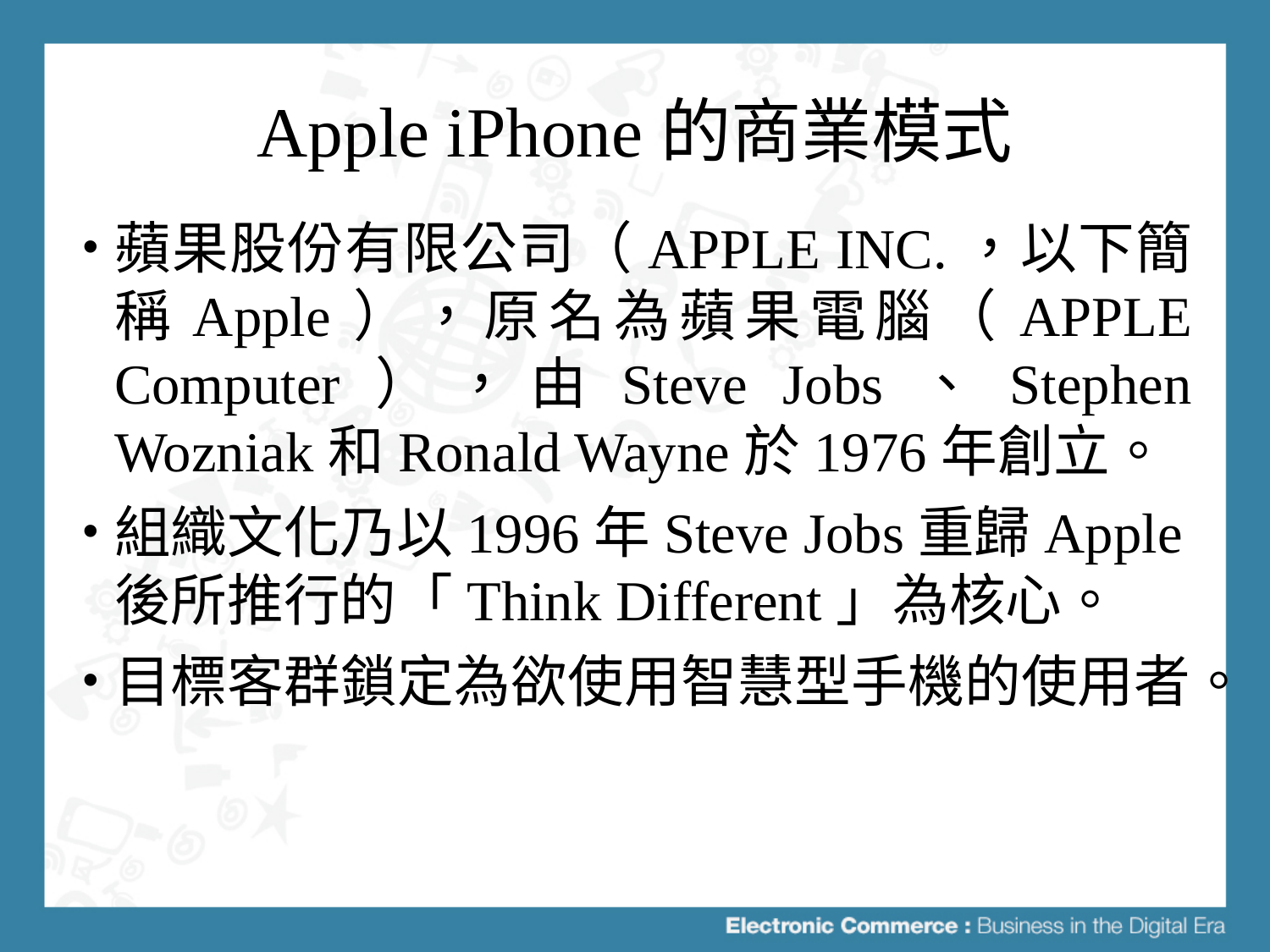

# Apple iPhone的商業模式
蘋果股份有限公司（APPLE INC.，以下簡稱Apple），原名為蘋果電腦（APPLE Computer），由Steve Jobs、Stephen Wozniak和Ronald Wayne於1976年創立。
組織文化乃以1996年Steve Jobs重歸Apple後所推行的「Think Different」為核心。
目標客群鎖定為欲使用智慧型手機的使用者。